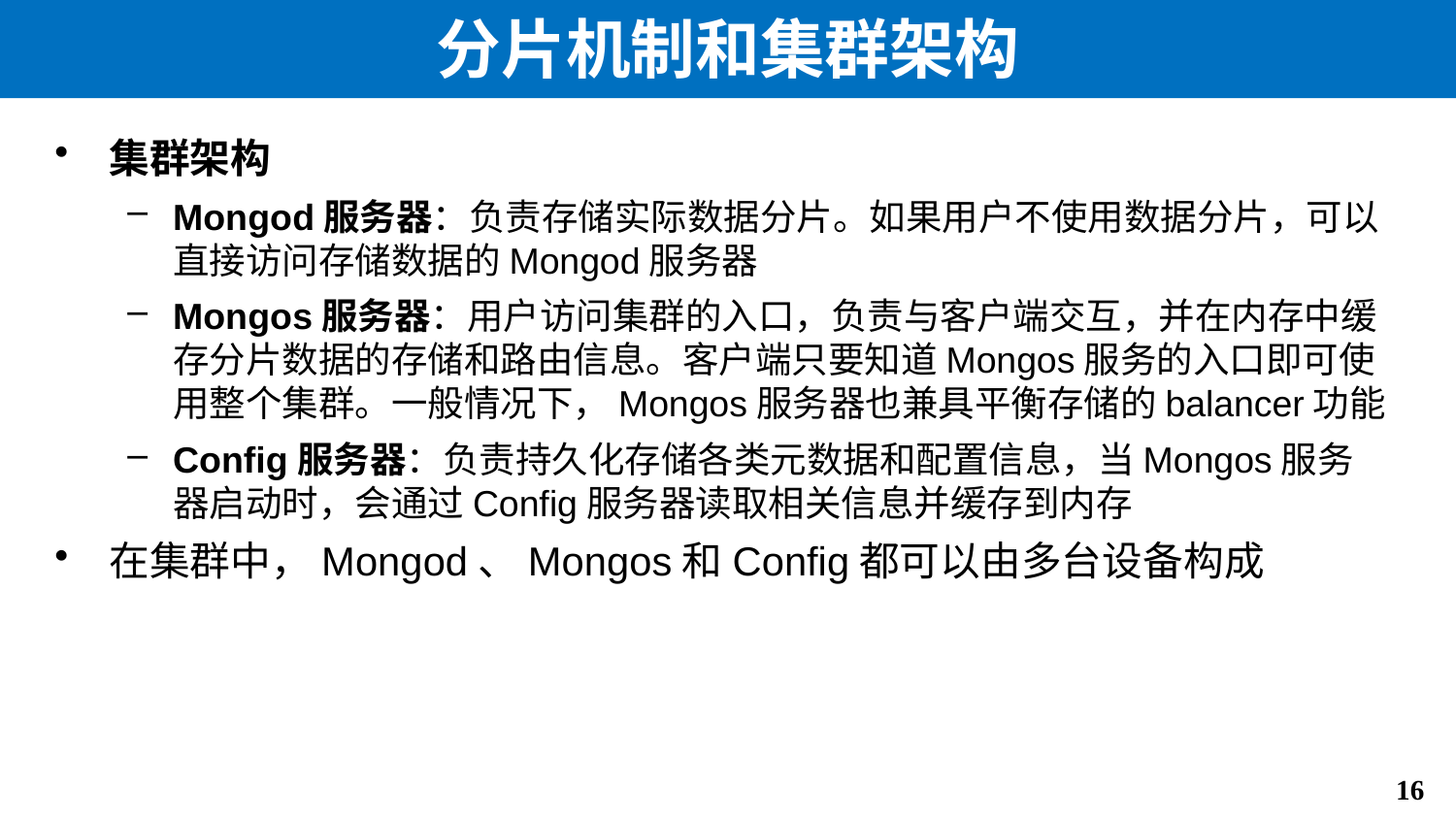

# 分片机制和集群架构
集群架构
Mongod服务器：负责存储实际数据分片。如果用户不使用数据分片，可以直接访问存储数据的Mongod服务器
Mongos服务器：用户访问集群的入口，负责与客户端交互，并在内存中缓存分片数据的存储和路由信息。客户端只要知道Mongos服务的入口即可使用整个集群。一般情况下，Mongos服务器也兼具平衡存储的balancer功能
Config服务器：负责持久化存储各类元数据和配置信息，当Mongos服务器启动时，会通过Config服务器读取相关信息并缓存到内存
在集群中，Mongod、Mongos和Config都可以由多台设备构成